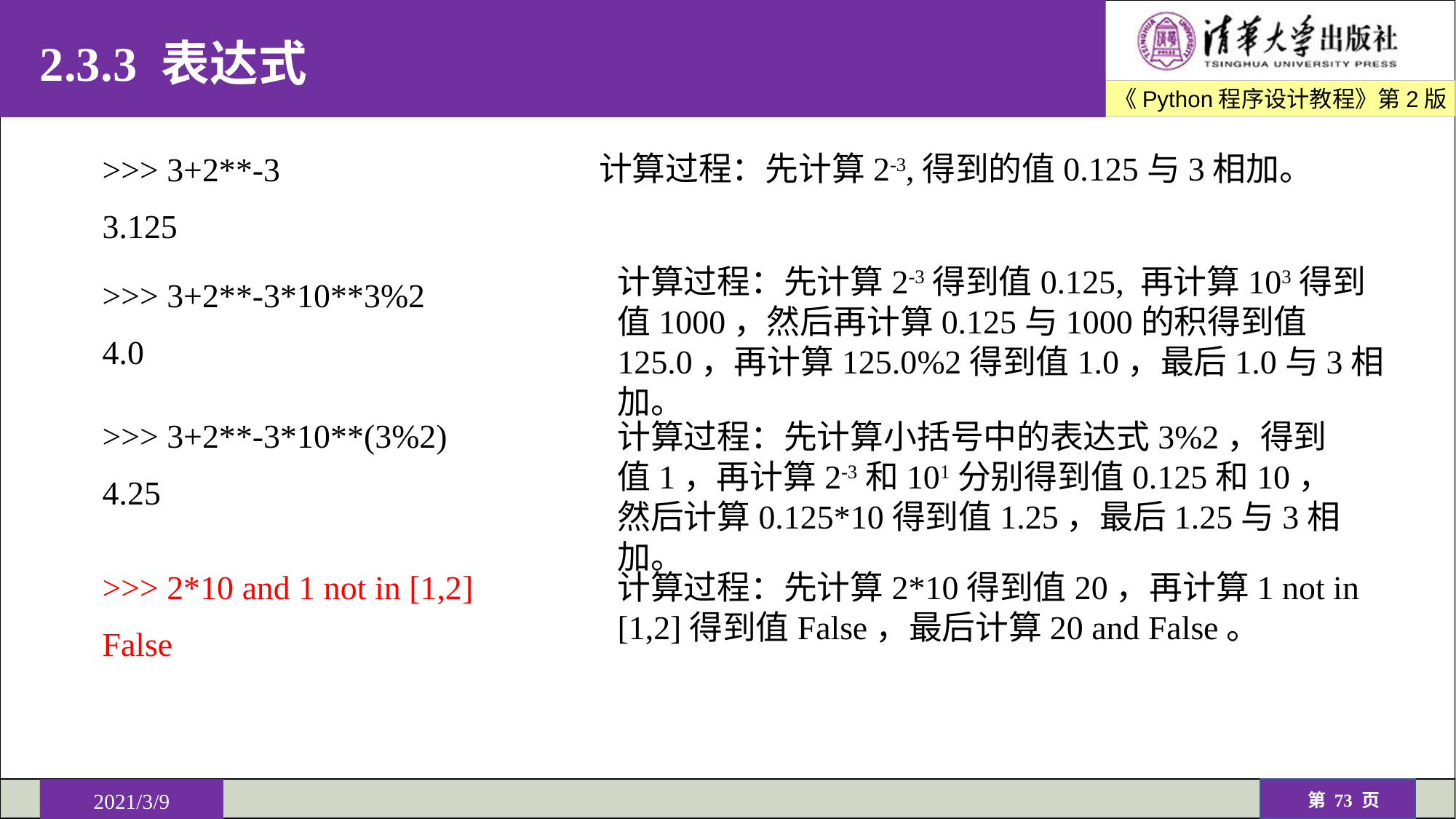

# 2.3.3 表达式
计算过程：先计算2-3,得到的值0.125与3相加。
>>> 3+2**-3
3.125
计算过程：先计算2-3得到值0.125, 再计算103得到值1000，然后再计算0.125与1000的积得到值125.0，再计算125.0%2得到值1.0，最后1.0与3相加。
>>> 3+2**-3*10**3%2
4.0
>>> 3+2**-3*10**(3%2)
4.25
计算过程：先计算小括号中的表达式3%2，得到值1，再计算2-3和101分别得到值0.125和10，然后计算0.125*10得到值1.25，最后1.25与3相加。
>>> 2*10 and 1 not in [1,2]
False
计算过程：先计算2*10得到值20，再计算1 not in [1,2]得到值False，最后计算20 and False。